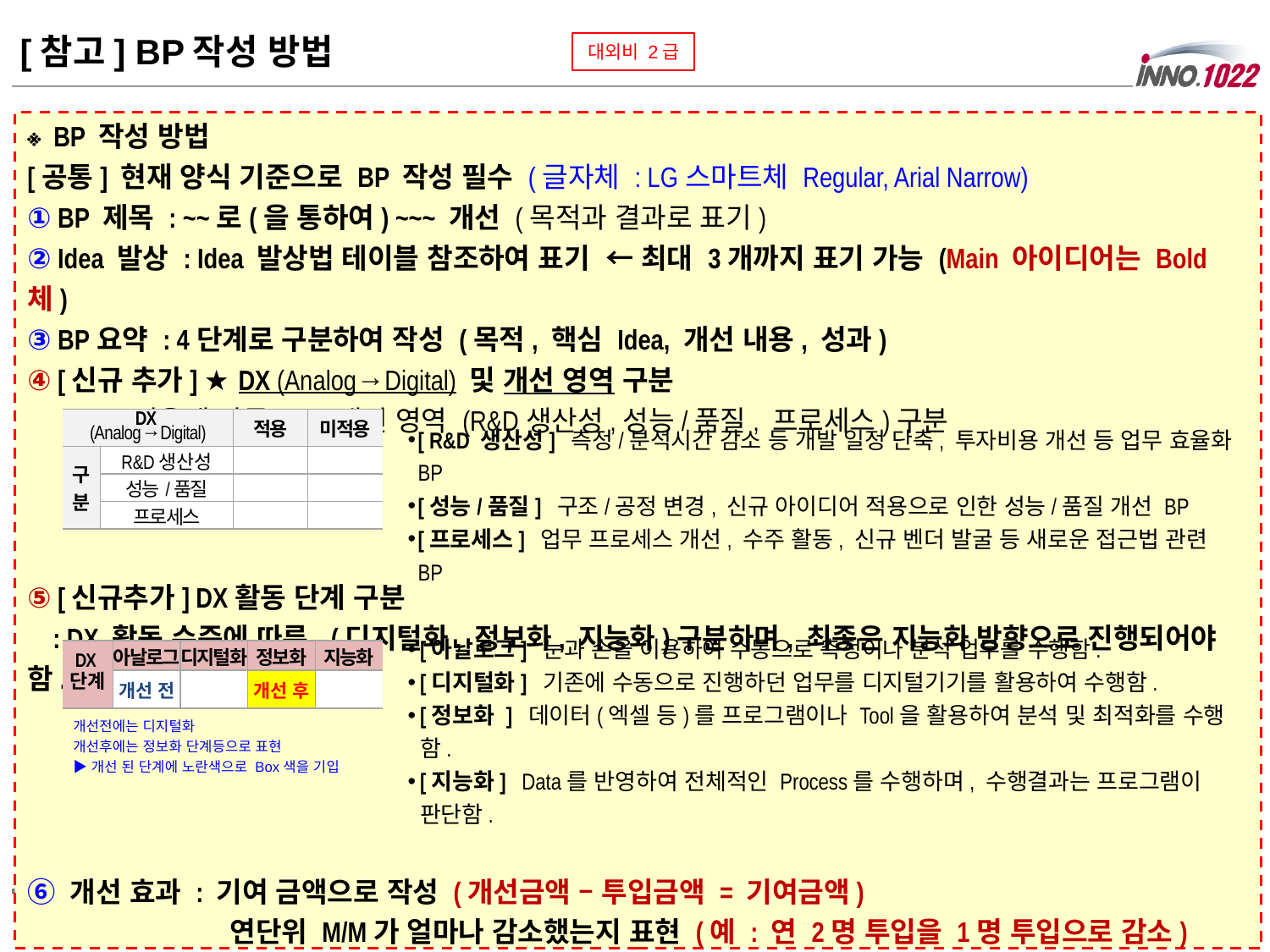

# [참고] BP작성 방법
※  BP 작성 방법
[공통] 현재 양식 기준으로 BP 작성 필수 (글자체 : LG스마트체 Regular, Arial Narrow)
① BP 제목 : ~~로(을 통하여) ~~~ 개선 (목적과 결과로 표기)
② Idea 발상 : Idea 발상법 테이블 참조하여 표기  ← 최대 3개까지 표기 가능 (Main 아이디어는 Bold체)
③ BP요약 : 4단계로 구분하여 작성 (목적, 핵심 Idea, 개선 내용, 성과)
④ [신규 추가] ★ DX (Analog→Digital) 및 개선 영역 구분
     : DX 적용에 따른 주요 개선 영역 (R&D생산성,성능/품질, 프로세스)구분

⑤ [신규추가] DX활동 단계 구분
    : DX 활동 수준에 따른  (디지털화, 정보화, 지능화)구분하며, 최종은 지능화 방향으로 진행되어야 함.

⑥ 개선 효과 : 기여 금액으로 작성 (개선금액 – 투입금액 = 기여금액)
                         연단위 M/M가 얼마나 감소했는지 표현 (예 : 연 2명 투입을 1명 투입으로 감소)
| DX (Analog→Digital) |  | 적용 | 미적용 |
| --- | --- | --- | --- |
| 구 분 | R&D생산성 |  |  |
|  | 성능/품질 |  |  |
|  | 프로세스 |  |  |
[ R&D 생산성]  측정/분석시간 감소 등 개발 일정 단축, 투자비용 개선 등 업무 효율화 BP
[성능/품질]  구조/공정 변경, 신규 아이디어 적용으로 인한 성능/품질 개선 BP
[프로세스]  업무 프로세스 개선, 수주 활동, 신규 벤더 발굴 등 새로운 접근법 관련 BP
[아날로그]  눈과 손을 이용하여 수동으로 측정이나 분석 업무를 수행함.
[디지털화]  기존에 수동으로 진행하던 업무를 디지털기기를 활용하여 수행함.
[정보화 ]  데이터(엑셀 등)를 프로그램이나 Tool을 활용하여 분석 및 최적화를 수행함.
[지능화]   Data를 반영하여 전체적인 Process를 수행하며, 수행결과는 프로그램이 판단함.
| DX 단계 | 아날로그 | 디지털화 | 정보화 | 지능화 |
| --- | --- | --- | --- | --- |
|  | 개선 전 |  | 개선 후 |  |
개선전에는 디지털화
개선후에는 정보화 단계등으로 표현
▶ 개선 된 단계에 노란색으로 Box색을 기입